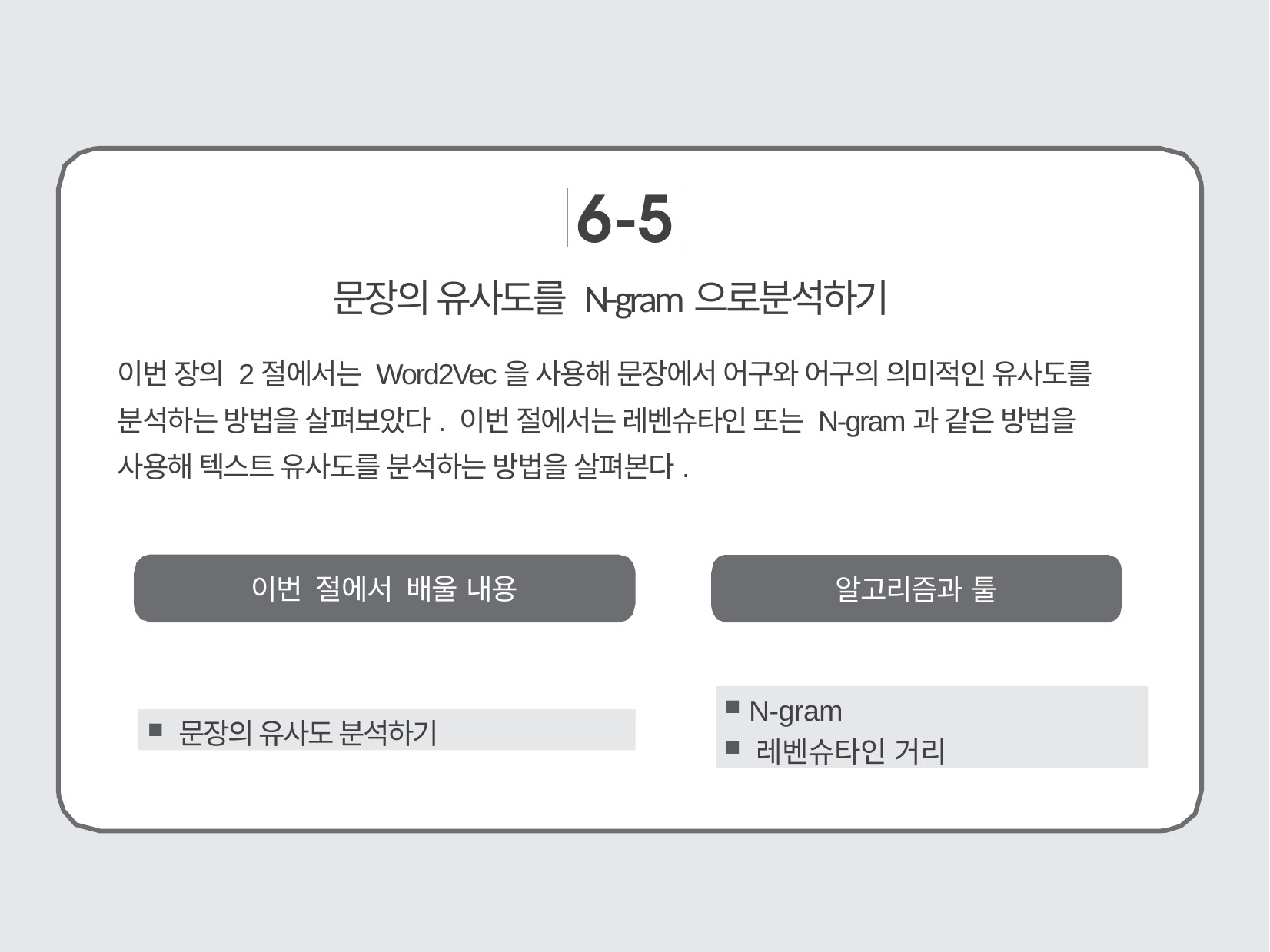

6-5

# 문장의 유사도를 N-gram으로분석하기

이번 장의 2절에서는 Word2Vec을 사용해 문장에서 어구와 어구의 의미적인 유사도를 분석하는 방법을 살펴보았다. 이번 절에서는 레벤슈타인 또는 N-gram과 같은 방법을 사용해 텍스트 유사도를 분석하는 방법을 살펴본다.
이번  절에서  배울 내용
알고리즘과 툴
 N-gram
 레벤슈타인 거리
 문장의 유사도 분석하기